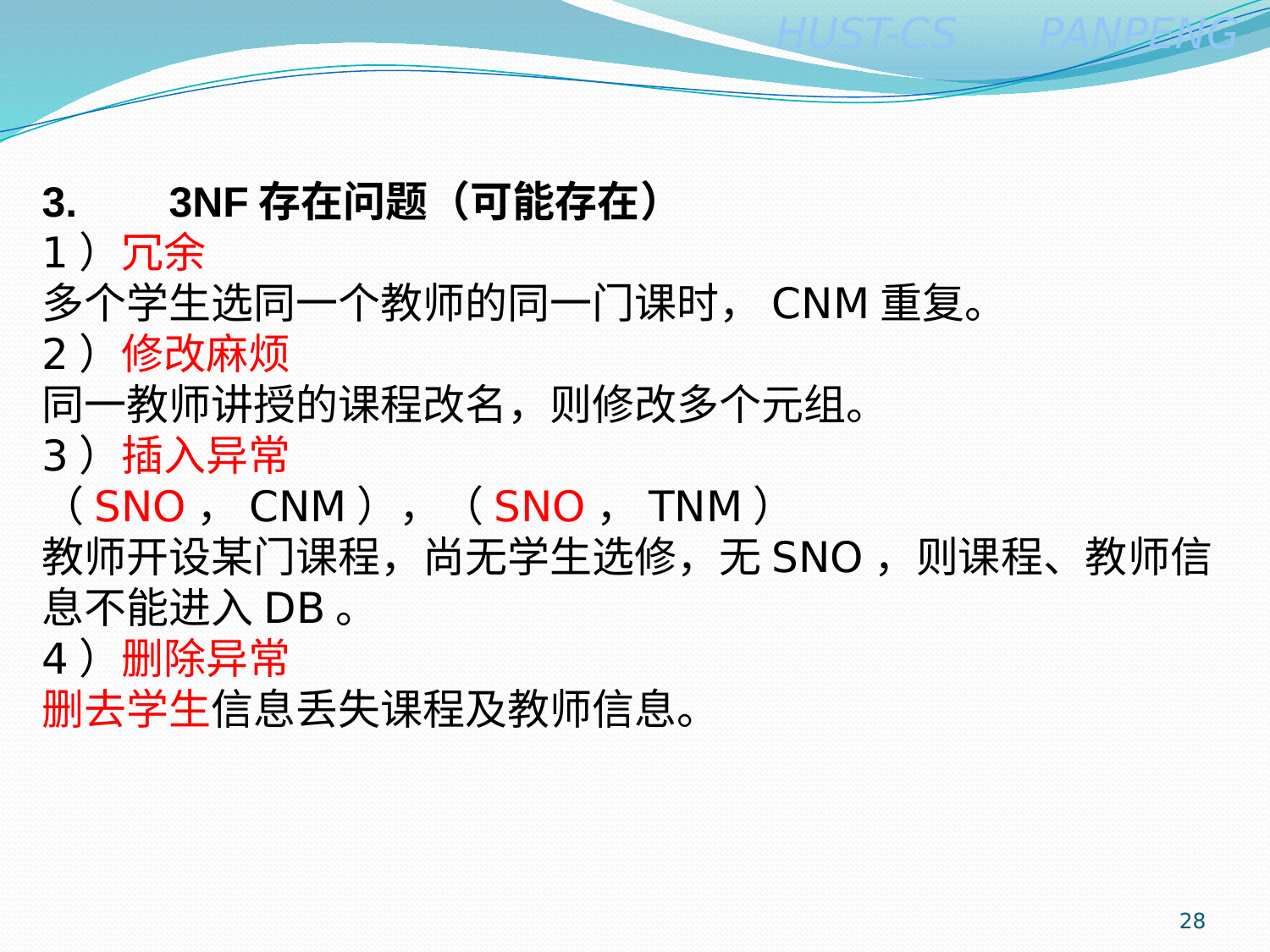

3. 	3NF存在问题（可能存在）
1）冗余
多个学生选同一个教师的同一门课时，CNM重复。
2）修改麻烦
同一教师讲授的课程改名，则修改多个元组。
3）插入异常
（SNO，CNM），（SNO，TNM）
教师开设某门课程，尚无学生选修，无SNO，则课程、教师信息不能进入DB。
4）删除异常
删去学生信息丢失课程及教师信息。
28